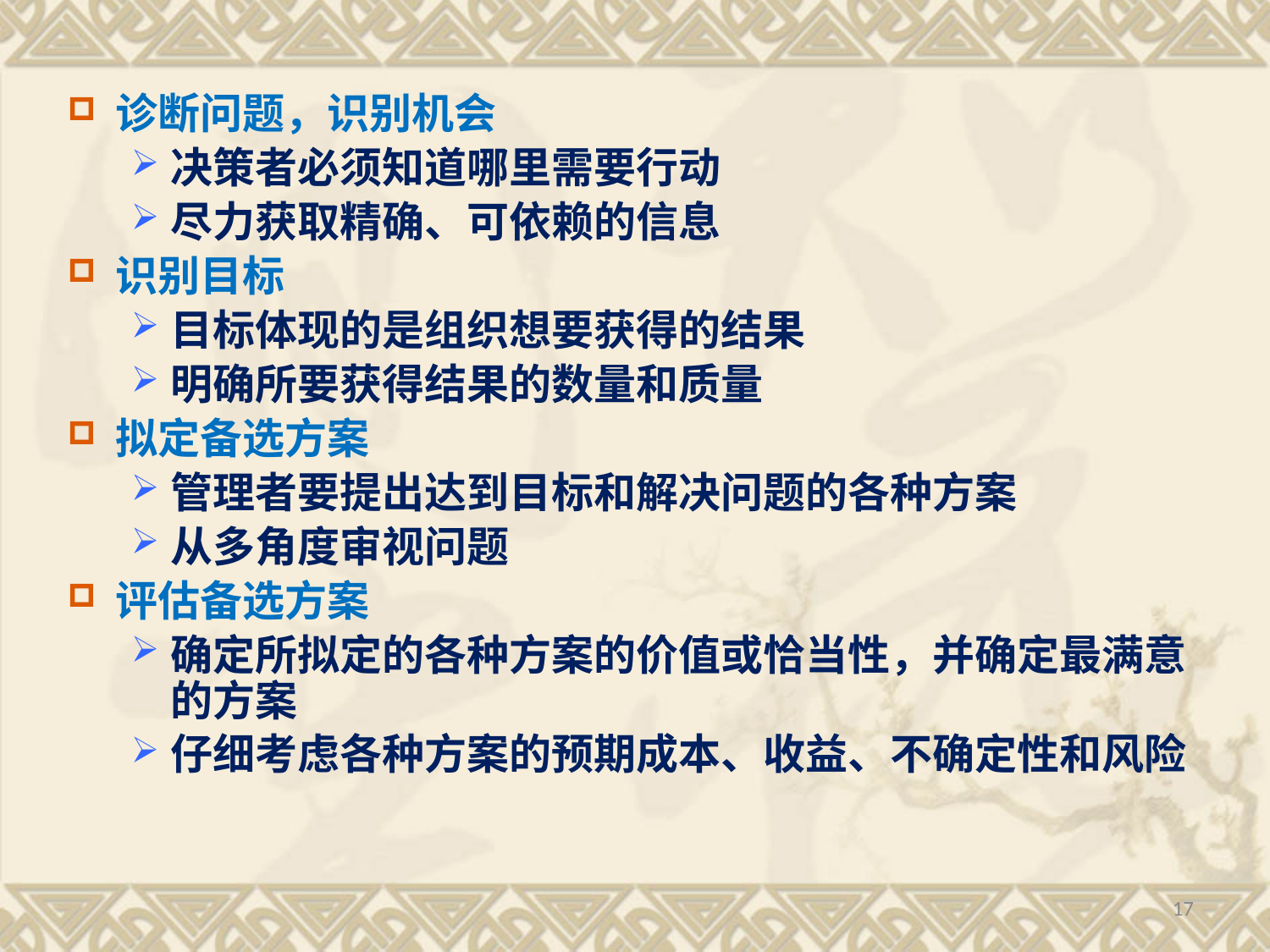

诊断问题，识别机会
决策者必须知道哪里需要行动
尽力获取精确、可依赖的信息
识别目标
目标体现的是组织想要获得的结果
明确所要获得结果的数量和质量
拟定备选方案
管理者要提出达到目标和解决问题的各种方案
从多角度审视问题
评估备选方案
确定所拟定的各种方案的价值或恰当性，并确定最满意的方案
仔细考虑各种方案的预期成本、收益、不确定性和风险
17